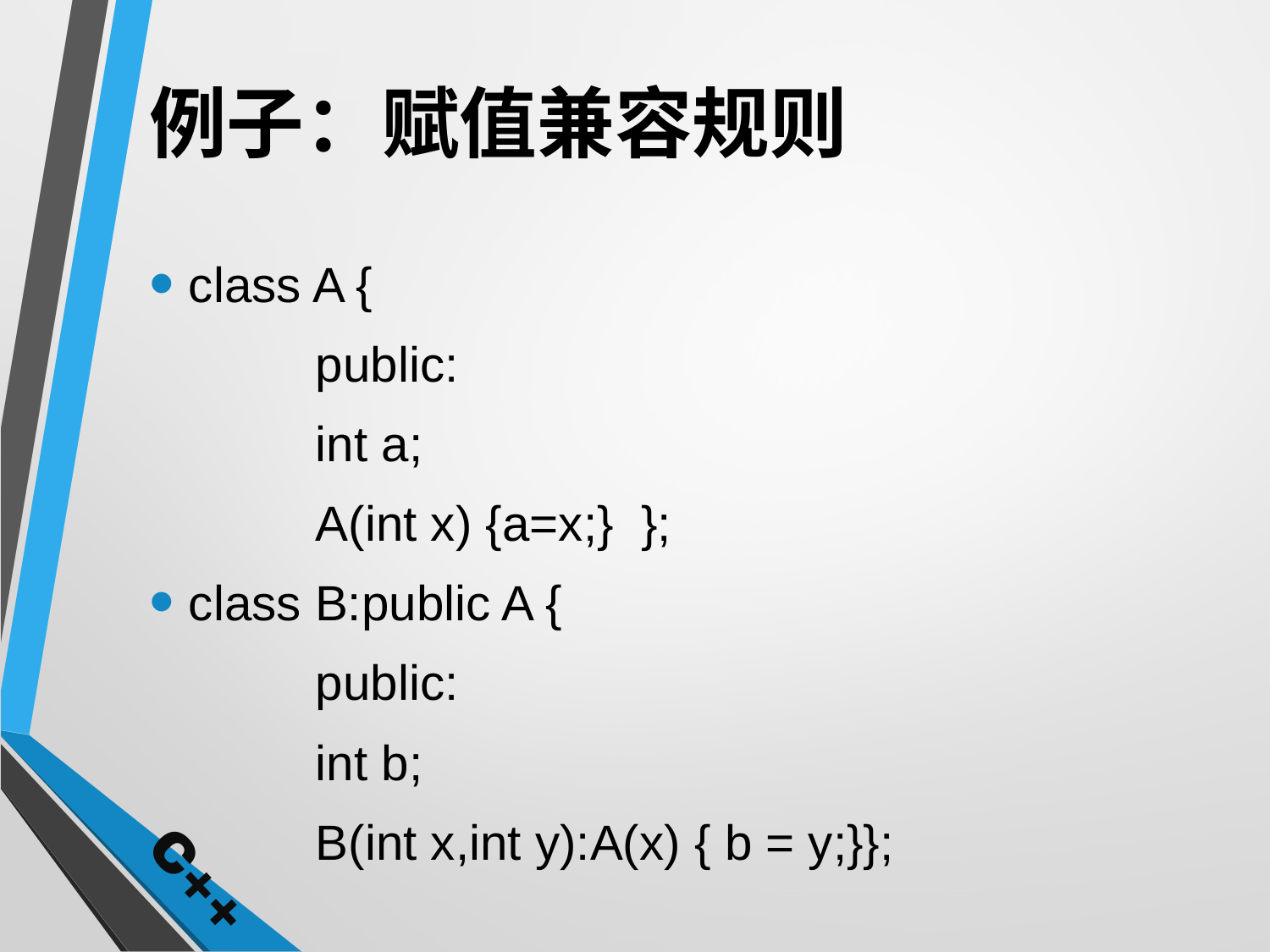

# 例子：赋值兼容规则
class A {
	 	public:
		int a;
		A(int x) {a=x;}  };
class B:public A {
		public:
		int b;
		B(int x,int y):A(x) { b = y;}};